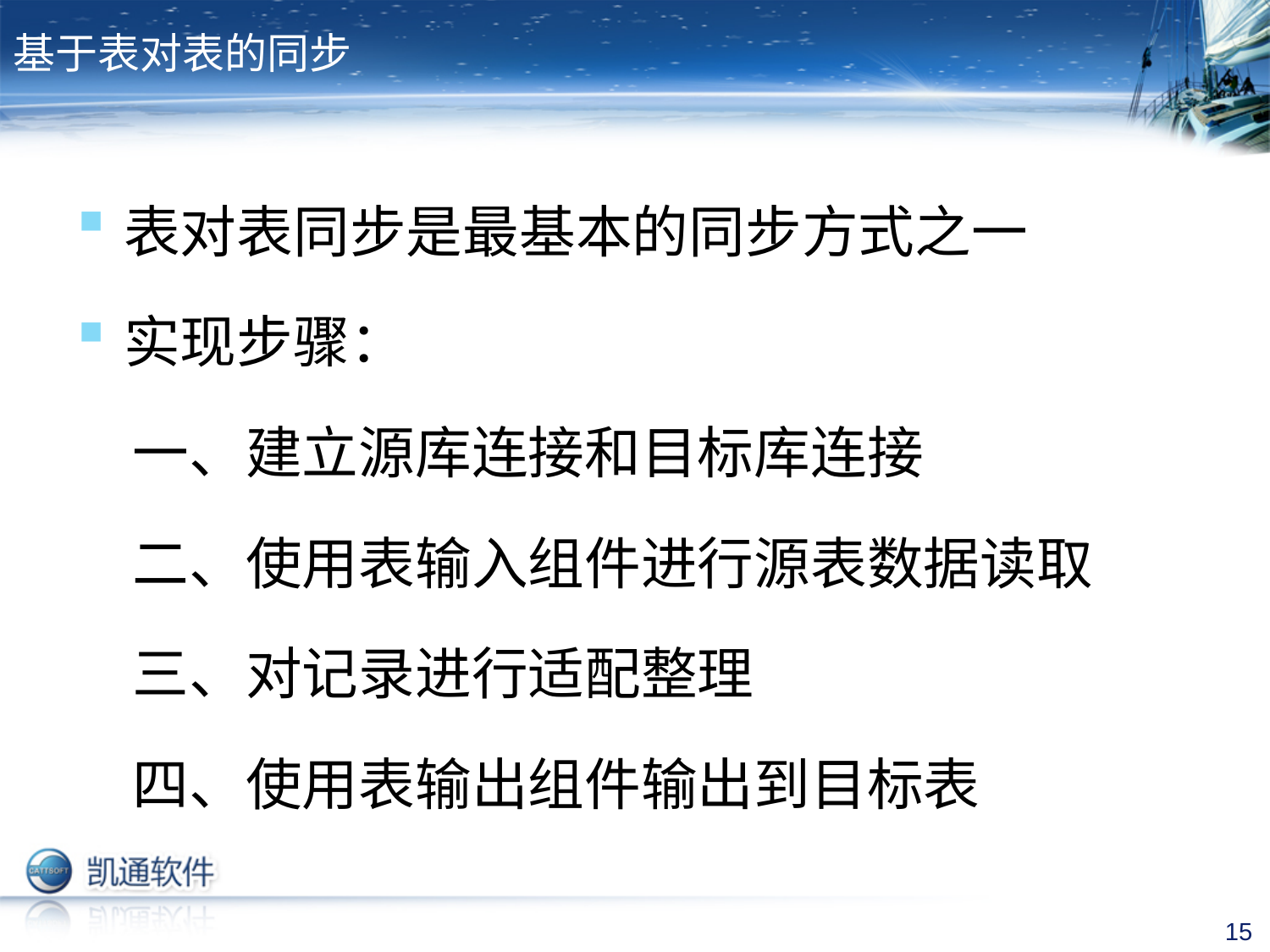

# 基于表对表的同步
表对表同步是最基本的同步方式之一
实现步骤：
　一、建立源库连接和目标库连接
　二、使用表输入组件进行源表数据读取
　三、对记录进行适配整理
　四、使用表输出组件输出到目标表
15